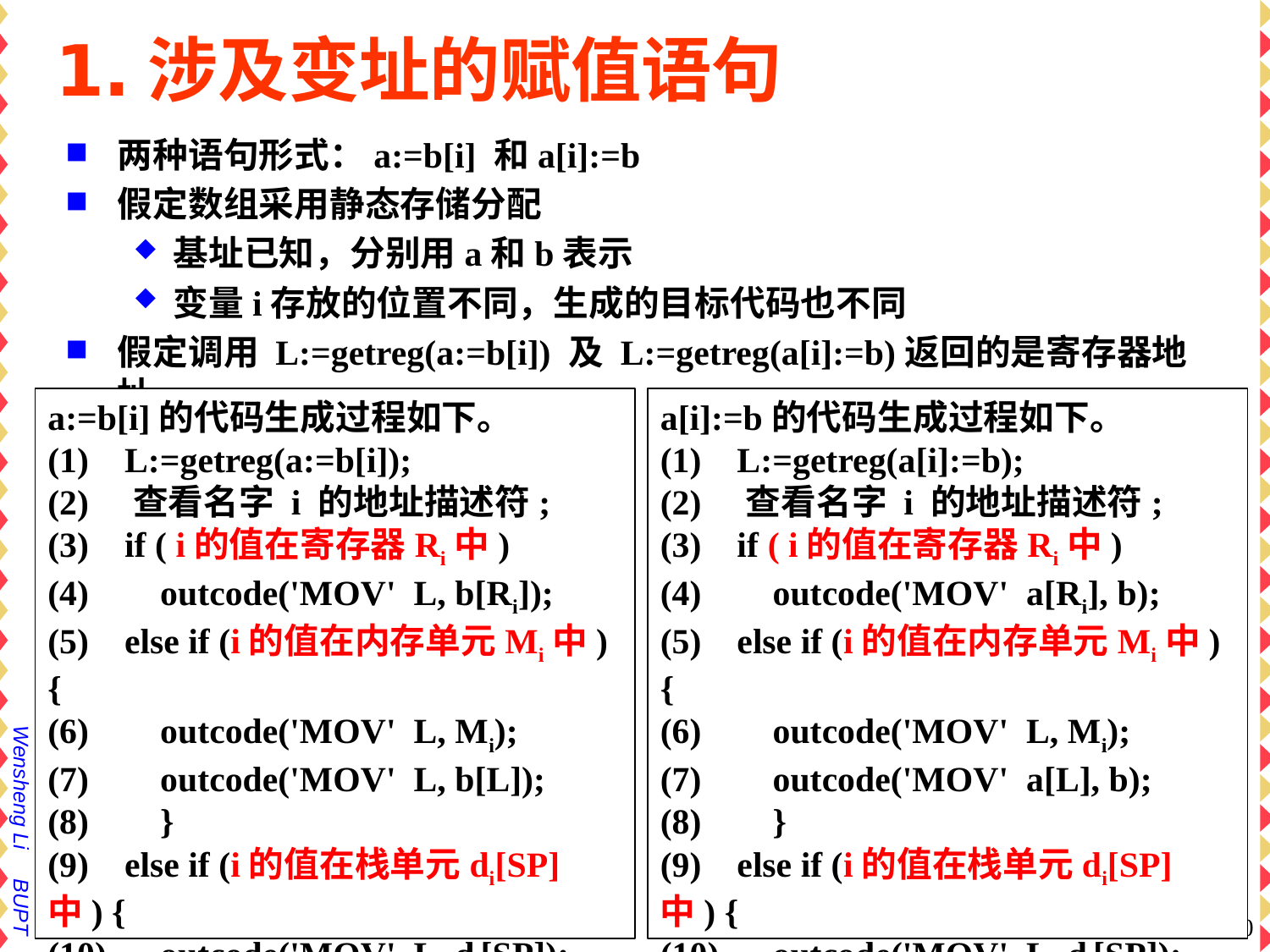

# 1.涉及变址的赋值语句
两种语句形式：a:=b[i] 和a[i]:=b
假定数组采用静态存储分配
基址已知，分别用a和b表示
变量i存放的位置不同，生成的目标代码也不同
假定调用 L:=getreg(a:=b[i]) 及 L:=getreg(a[i]:=b)返回的是寄存器地址
a[i]:=b的代码生成过程如下。
(1)    L:=getreg(a[i]:=b);
(2)    查看名字 i 的地址描述符;
(3)    if ( i的值在寄存器Ri中)
(4)        outcode('MOV'  a[Ri], b);
(5)    else if (i的值在内存单元Mi中) {
(6)        outcode('MOV'  L, Mi);
(7)        outcode('MOV'  a[L], b);
(8)        }
(9)    else if (i的值在栈单元di[SP]中) {
(10)      outcode('MOV'  L, di[SP]);
(11)      outcode('MOV'  a[L], b);
(12)  }
a:=b[i]的代码生成过程如下。
(1)    L:=getreg(a:=b[i]);
(2)    查看名字 i 的地址描述符;
(3)    if ( i的值在寄存器Ri中)
(4)        outcode('MOV'  L, b[Ri]);
(5)    else if (i的值在内存单元Mi中) {
(6)        outcode('MOV'  L, Mi);
(7)        outcode('MOV'  L, b[L]);
(8)        }
(9)    else if (i的值在栈单元di[SP]中) {
(10)      outcode('MOV'  L, di[SP]);
(11)      outcode('MOV'  L, b[L]);
(12)  }
40